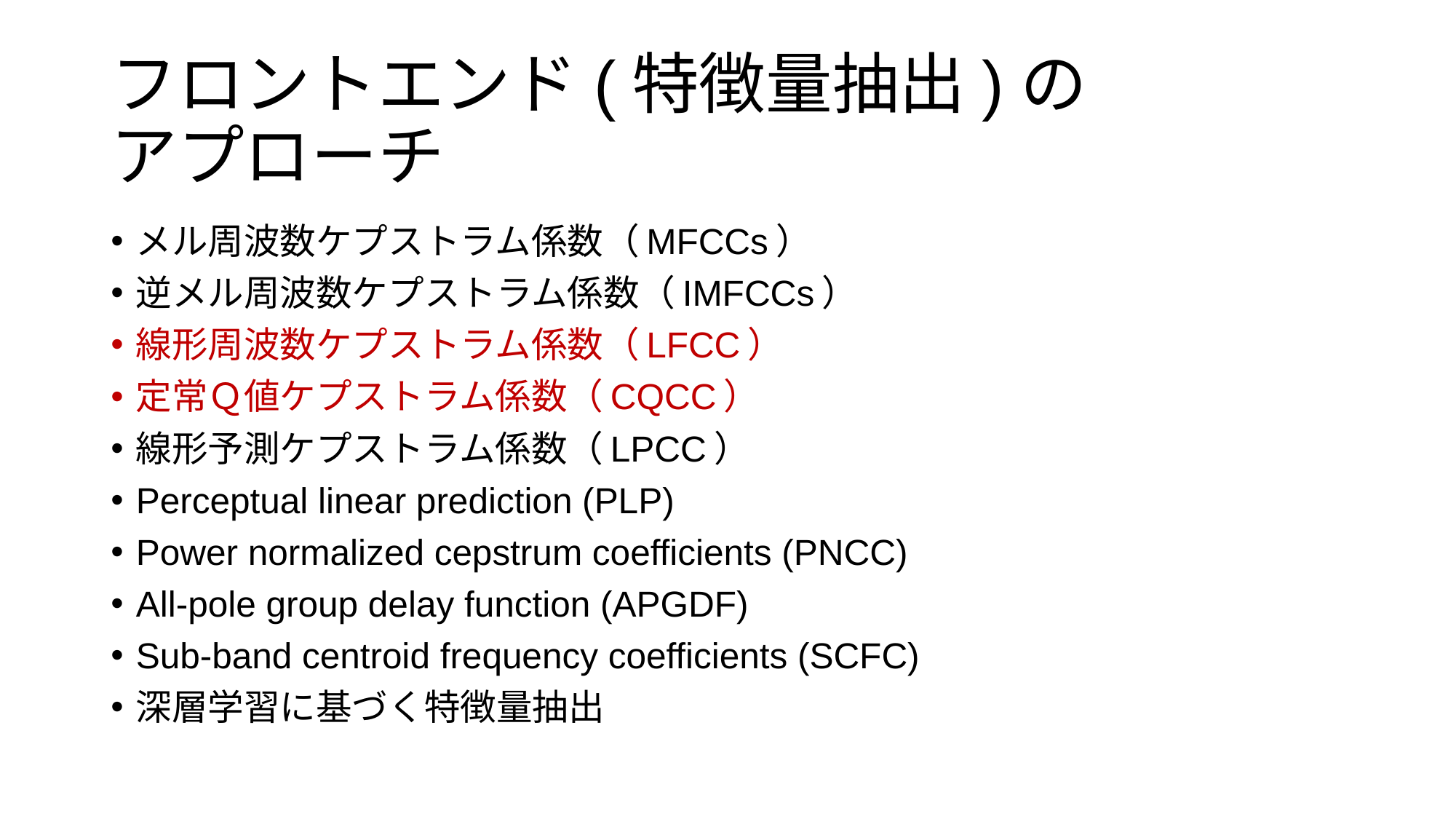

# フロントエンド(特徴量抽出)の アプローチ
メル周波数ケプストラム係数（MFCCs）
逆メル周波数ケプストラム係数（IMFCCs）
線形周波数ケプストラム係数（LFCC）
定常Ｑ値ケプストラム係数（CQCC）
線形予測ケプストラム係数（LPCC）
Perceptual linear prediction (PLP)
Power normalized cepstrum coefficients (PNCC)
All‑pole group delay function (APGDF)
Sub‑band centroid frequency coefficients (SCFC)
深層学習に基づく特徴量抽出